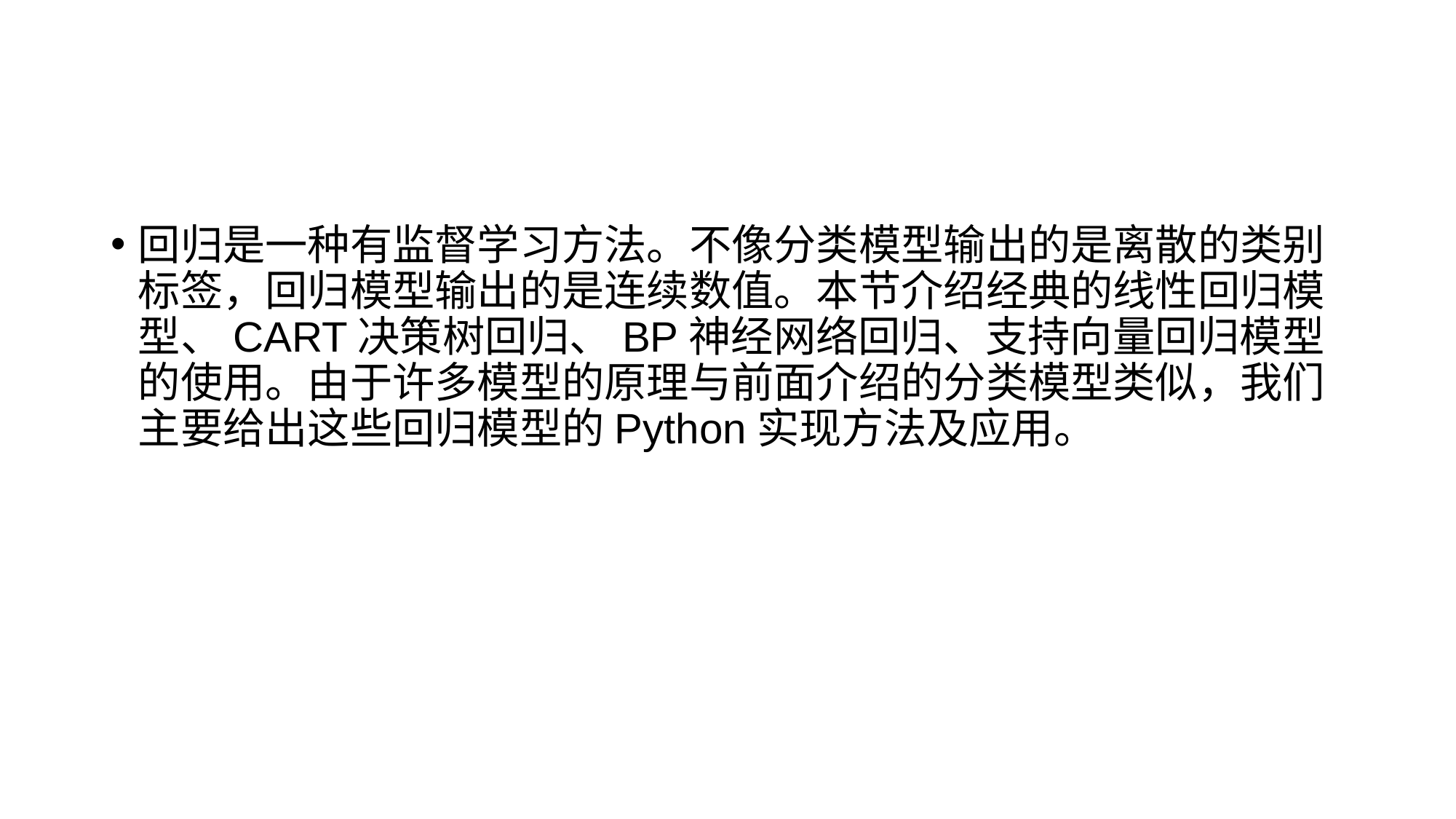

#
回归是一种有监督学习方法。不像分类模型输出的是离散的类别标签，回归模型输出的是连续数值。本节介绍经典的线性回归模型、CART决策树回归、BP神经网络回归、支持向量回归模型的使用。由于许多模型的原理与前面介绍的分类模型类似，我们主要给出这些回归模型的Python实现方法及应用。